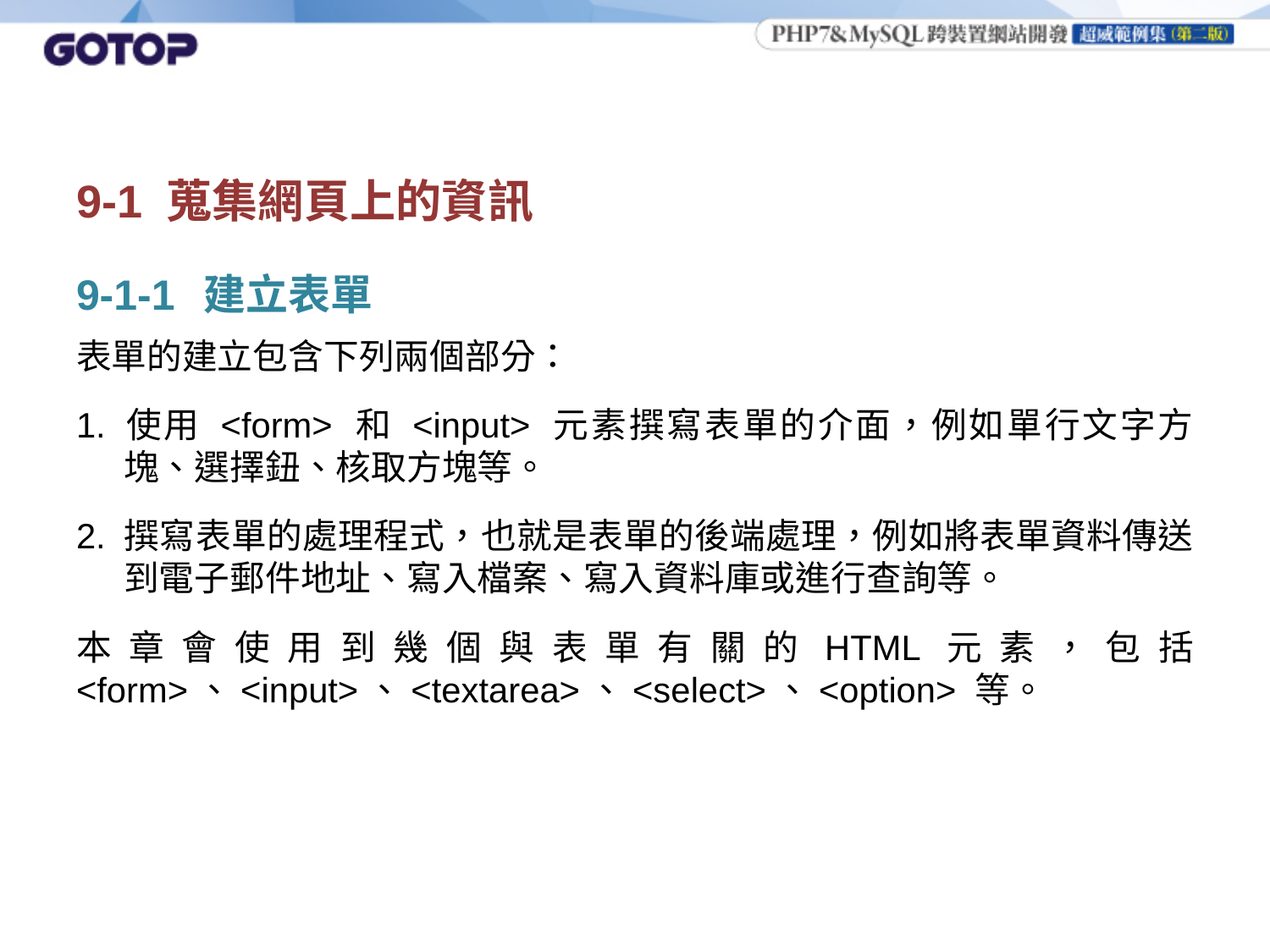

# 9-1 蒐集網頁上的資訊
9-1-1	建立表單
表單的建立包含下列兩個部分：
1.	使用 <form> 和 <input> 元素撰寫表單的介面，例如單行文字方塊、選擇鈕、核取方塊等。
2.	撰寫表單的處理程式，也就是表單的後端處理，例如將表單資料傳送到電子郵件地址、寫入檔案、寫入資料庫或進行查詢等。
本章會使用到幾個與表單有關的HTML元素，包括 <form>、<input>、<textarea>、<select>、<option> 等。